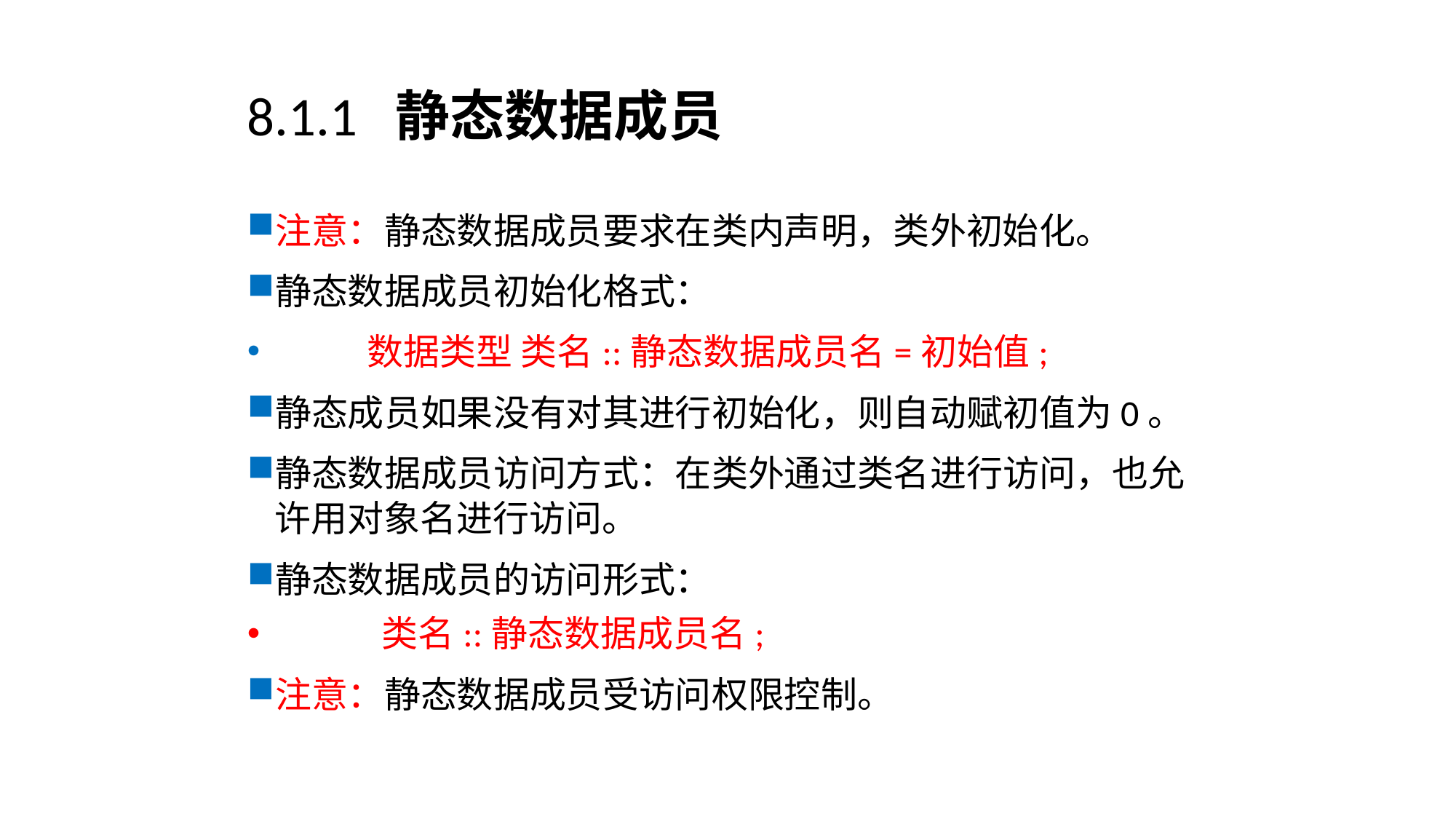

# 8.1.1  静态数据成员
注意：静态数据成员要求在类内声明，类外初始化。
静态数据成员初始化格式：
            数据类型 类名::静态数据成员名=初始值;
静态成员如果没有对其进行初始化，则自动赋初值为0。
静态数据成员访问方式：在类外通过类名进行访问，也允许用对象名进行访问。
静态数据成员的访问形式：
            类名::静态数据成员名;
注意：静态数据成员受访问权限控制。